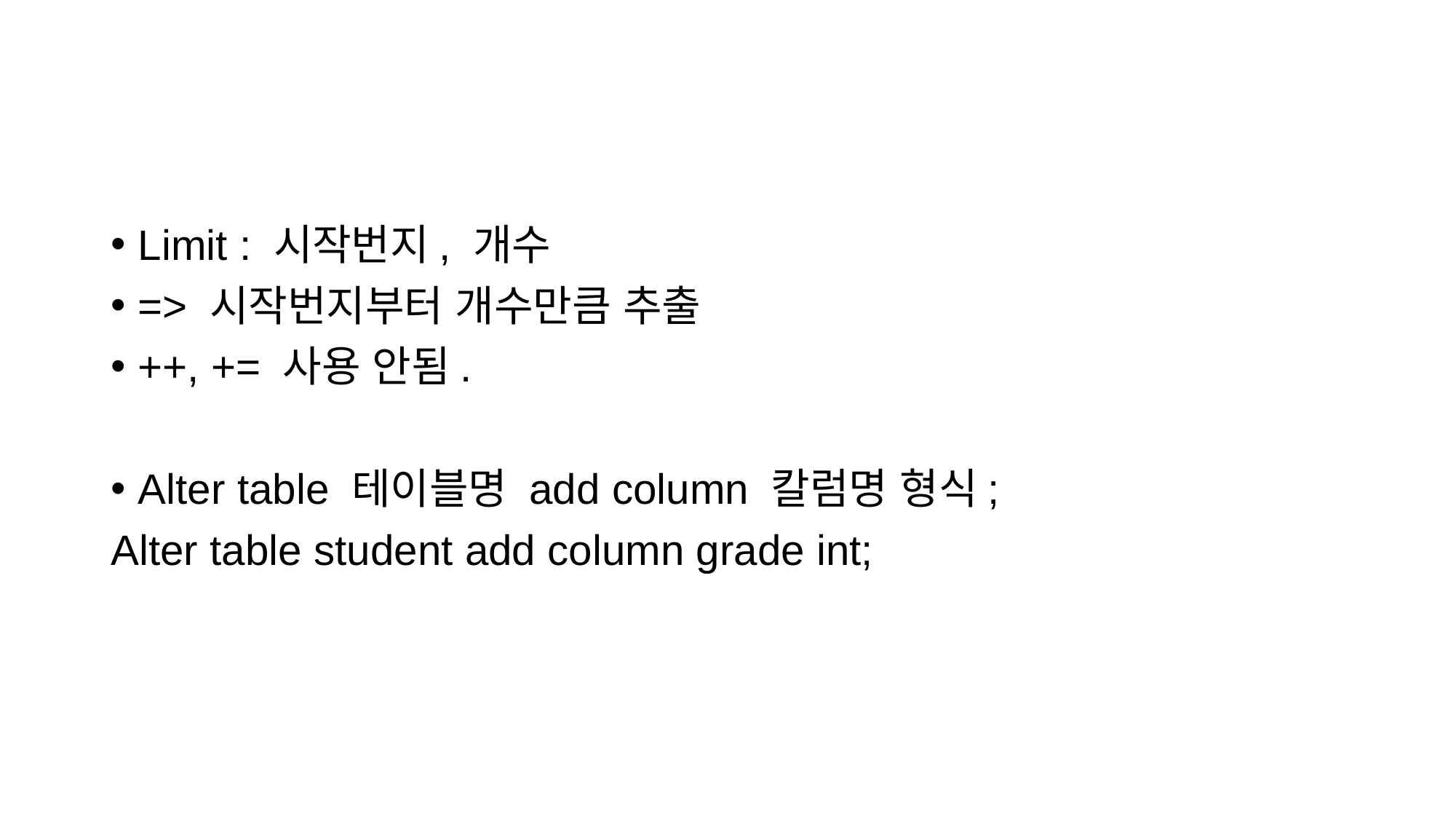

#
Limit : 시작번지, 개수
=> 시작번지부터 개수만큼 추출
++, += 사용 안됨.

Alter table 테이블명 add column 칼럼명 형식;
Alter table student add column grade int;